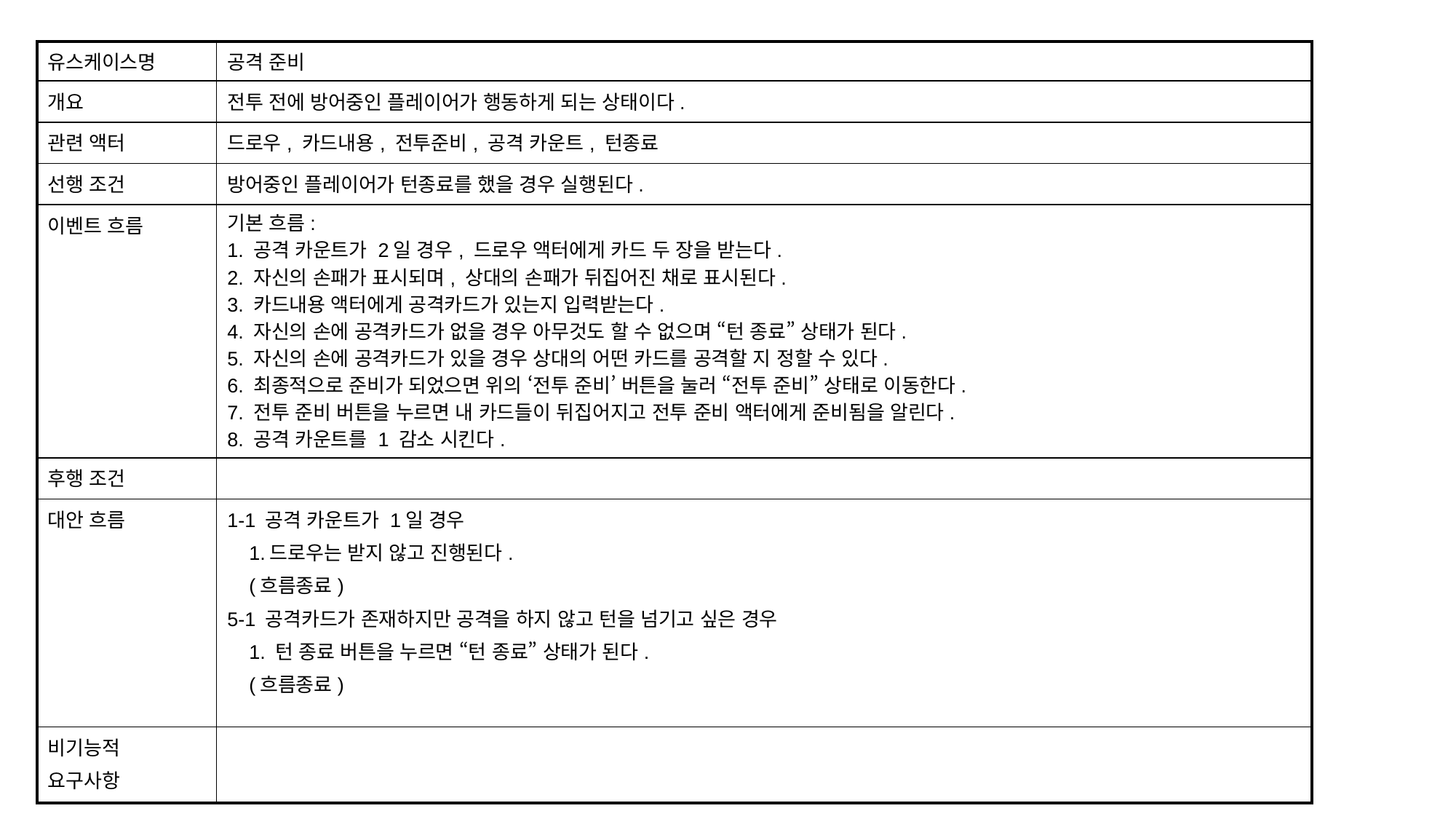

| 유스케이스명 | 공격 준비 |
| --- | --- |
| 개요 | 전투 전에 방어중인 플레이어가 행동하게 되는 상태이다. |
| 관련 액터 | 드로우, 카드내용, 전투준비, 공격 카운트, 턴종료 |
| 선행 조건 | 방어중인 플레이어가 턴종료를 했을 경우 실행된다. |
| 이벤트 흐름 | 기본 흐름: 1. 공격 카운트가 2일 경우, 드로우 액터에게 카드 두 장을 받는다. 2. 자신의 손패가 표시되며, 상대의 손패가 뒤집어진 채로 표시된다. 3. 카드내용 액터에게 공격카드가 있는지 입력받는다. 4. 자신의 손에 공격카드가 없을 경우 아무것도 할 수 없으며 “턴 종료” 상태가 된다. 5. 자신의 손에 공격카드가 있을 경우 상대의 어떤 카드를 공격할 지 정할 수 있다. 6. 최종적으로 준비가 되었으면 위의 ‘전투 준비’ 버튼을 눌러 “전투 준비” 상태로 이동한다. 7. 전투 준비 버튼을 누르면 내 카드들이 뒤집어지고 전투 준비 액터에게 준비됨을 알린다. 8. 공격 카운트를 1 감소 시킨다. |
| 후행 조건 |  |
| 대안 흐름 | 1-1 공격 카운트가 1일 경우 1.드로우는 받지 않고 진행된다. (흐름종료) 5-1 공격카드가 존재하지만 공격을 하지 않고 턴을 넘기고 싶은 경우 1. 턴 종료 버튼을 누르면 “턴 종료” 상태가 된다. (흐름종료) |
| 비기능적 요구사항 |  |